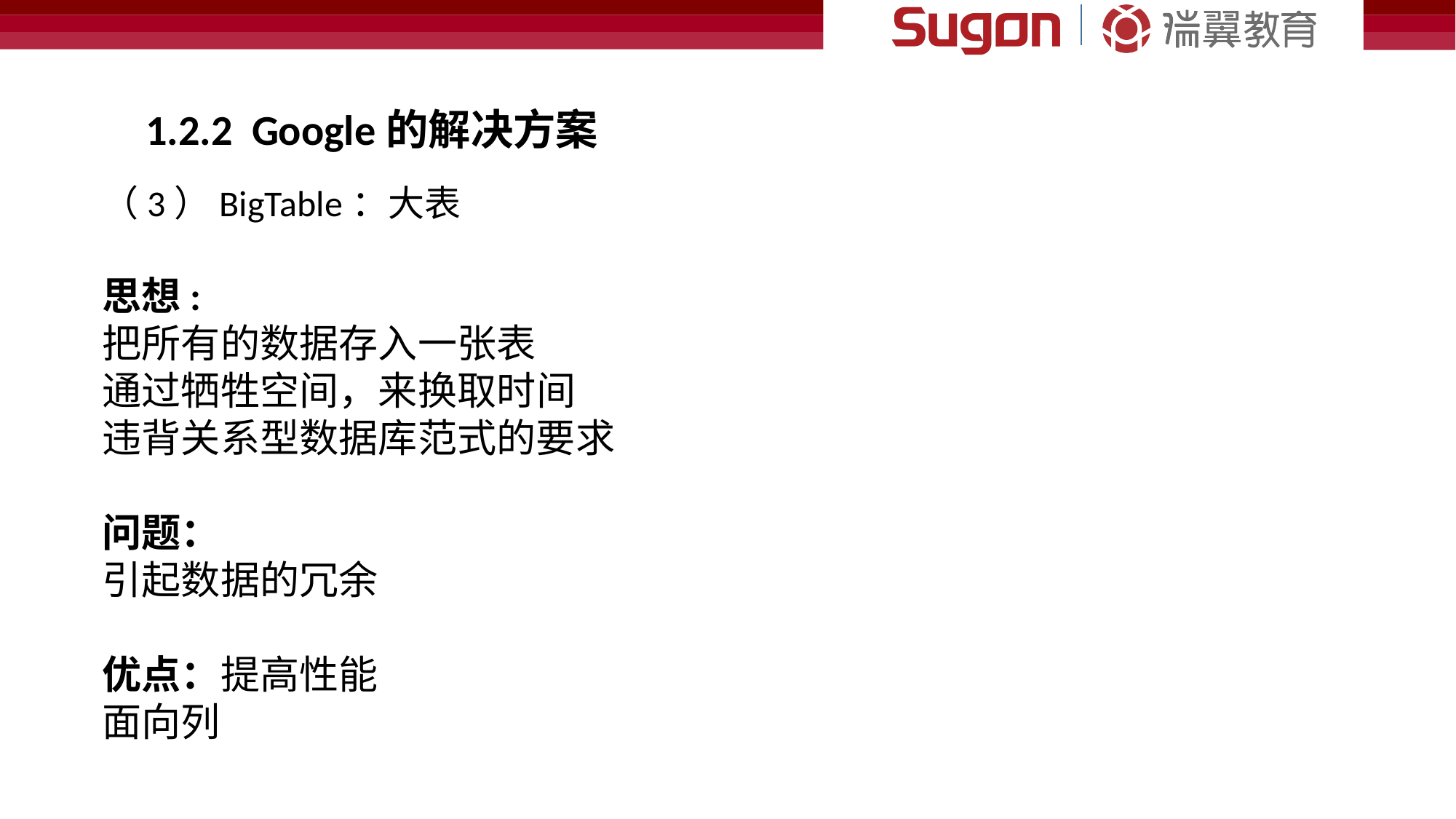

1.2.2  Google的解决方案
（3）BigTable：大表
思想:
把所有的数据存入一张表
通过牺牲空间，来换取时间
违背关系型数据库范式的要求

问题：
引起数据的冗余

优点：提高性能
面向列